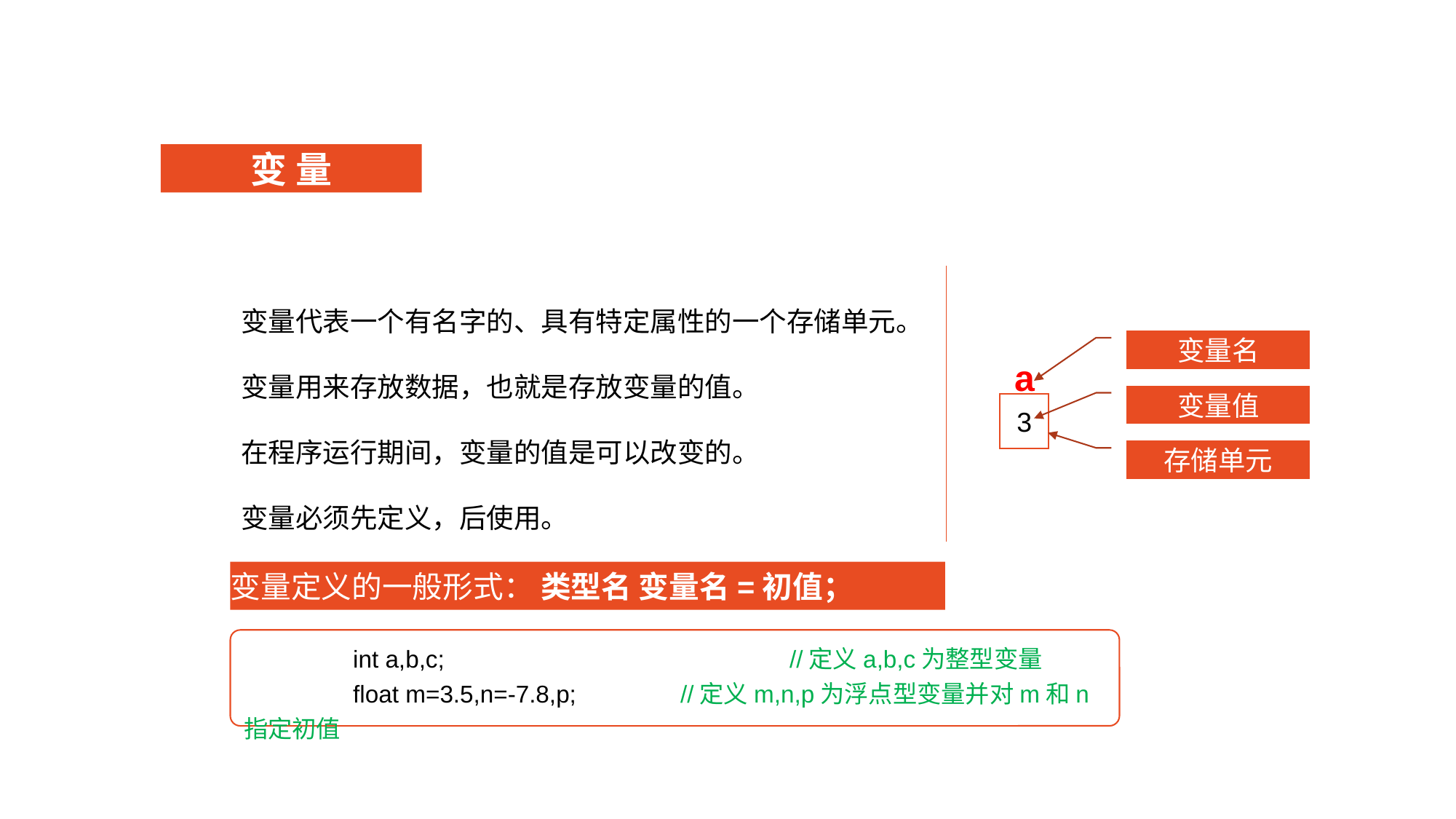

变 量
变量代表一个有名字的、具有特定属性的一个存储单元。
变量用来存放数据，也就是存放变量的值。
在程序运行期间，变量的值是可以改变的。
变量必须先定义，后使用。
变量名
a
变量值
3
存储单元
变量定义的一般形式： 类型名 变量名=初值；
	int a,b,c;				//定义a,b,c为整型变量
	float m=3.5,n=-7.8,p;	//定义m,n,p为浮点型变量并对m和n指定初值